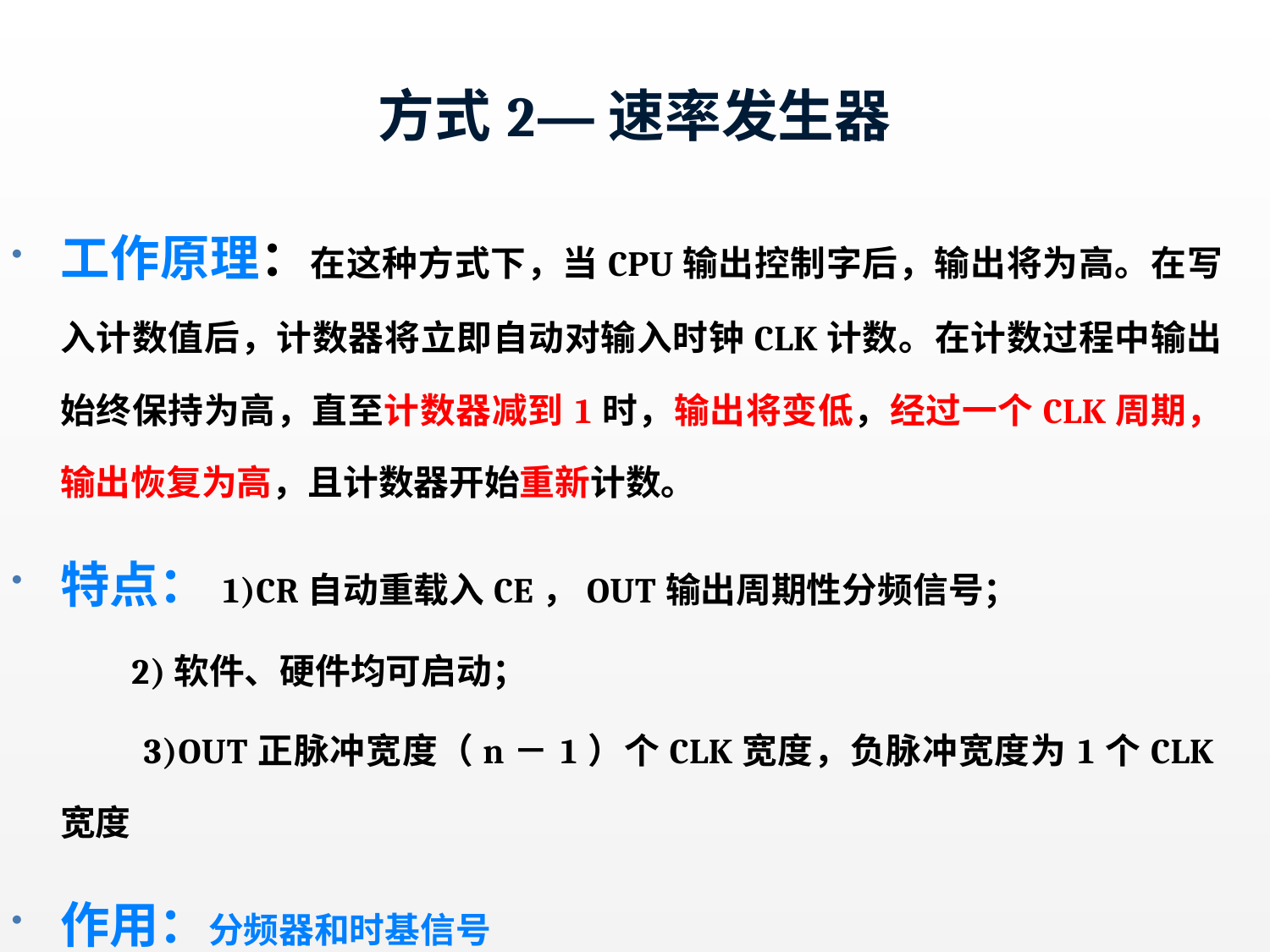

方式2—速率发生器
工作原理：在这种方式下，当CPU输出控制字后，输出将为高。在写入计数值后，计数器将立即自动对输入时钟CLK计数。在计数过程中输出始终保持为高，直至计数器减到1时，输出将变低，经过一个CLK周期，输出恢复为高，且计数器开始重新计数。
特点：1)CR自动重载入CE，OUT输出周期性分频信号；
               2)软件、硬件均可启动；
               3)OUT正脉冲宽度（n－1）个CLK宽度，负脉冲宽度为1个CLK宽度
作用：分频器和时基信号